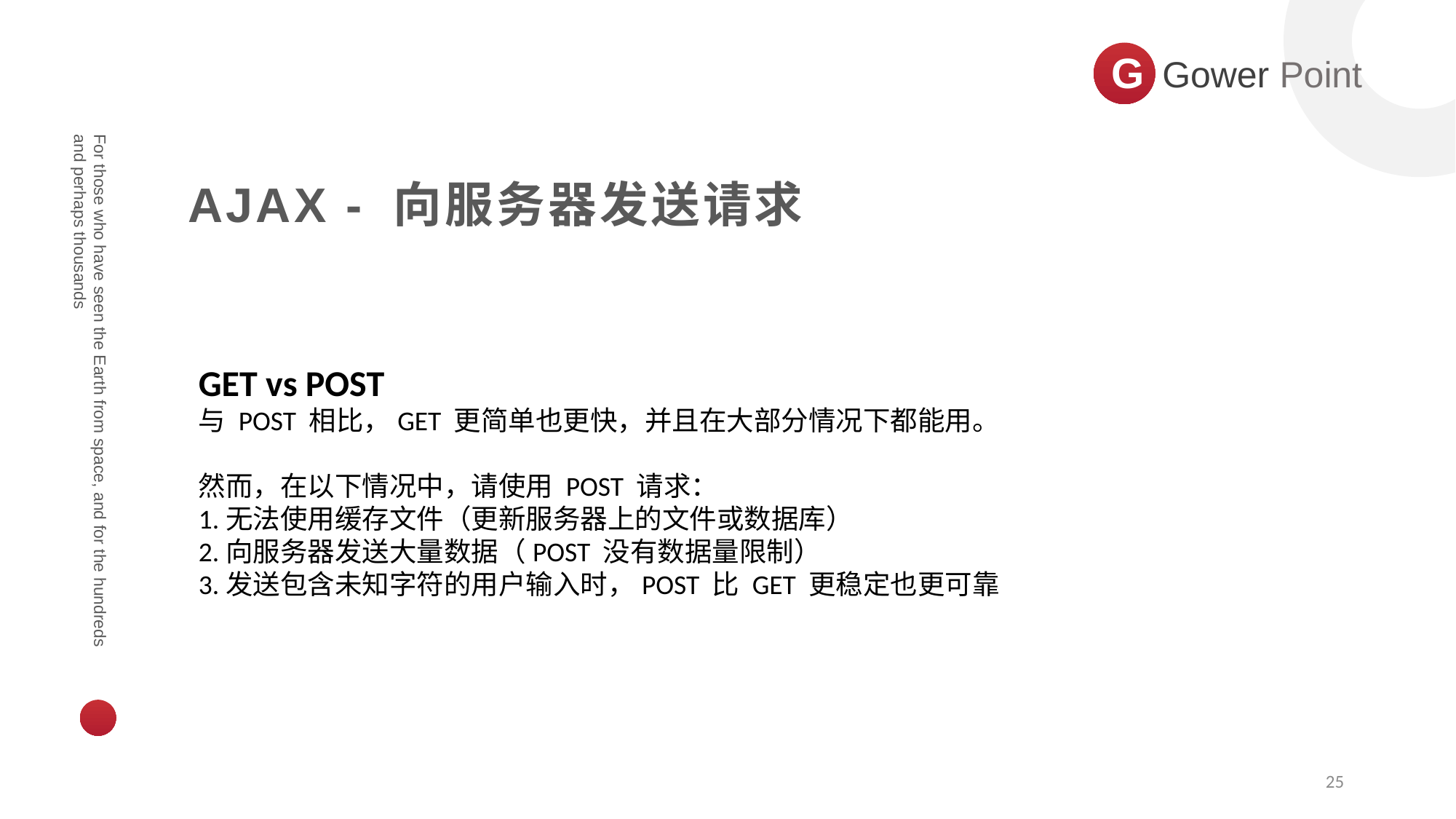

G

Gower Point
AJAX - 向服务器发送请求
GET vs POST
与 POST 相比，GET 更简单也更快，并且在大部分情况下都能用。

然而，在以下情况中，请使用 POST 请求：
1.无法使用缓存文件（更新服务器上的文件或数据库）
2.向服务器发送大量数据（POST 没有数据量限制）
3.发送包含未知字符的用户输入时，POST 比 GET 更稳定也更可靠
For those who have seen the Earth from space, and for the hundreds and perhaps thousands

25